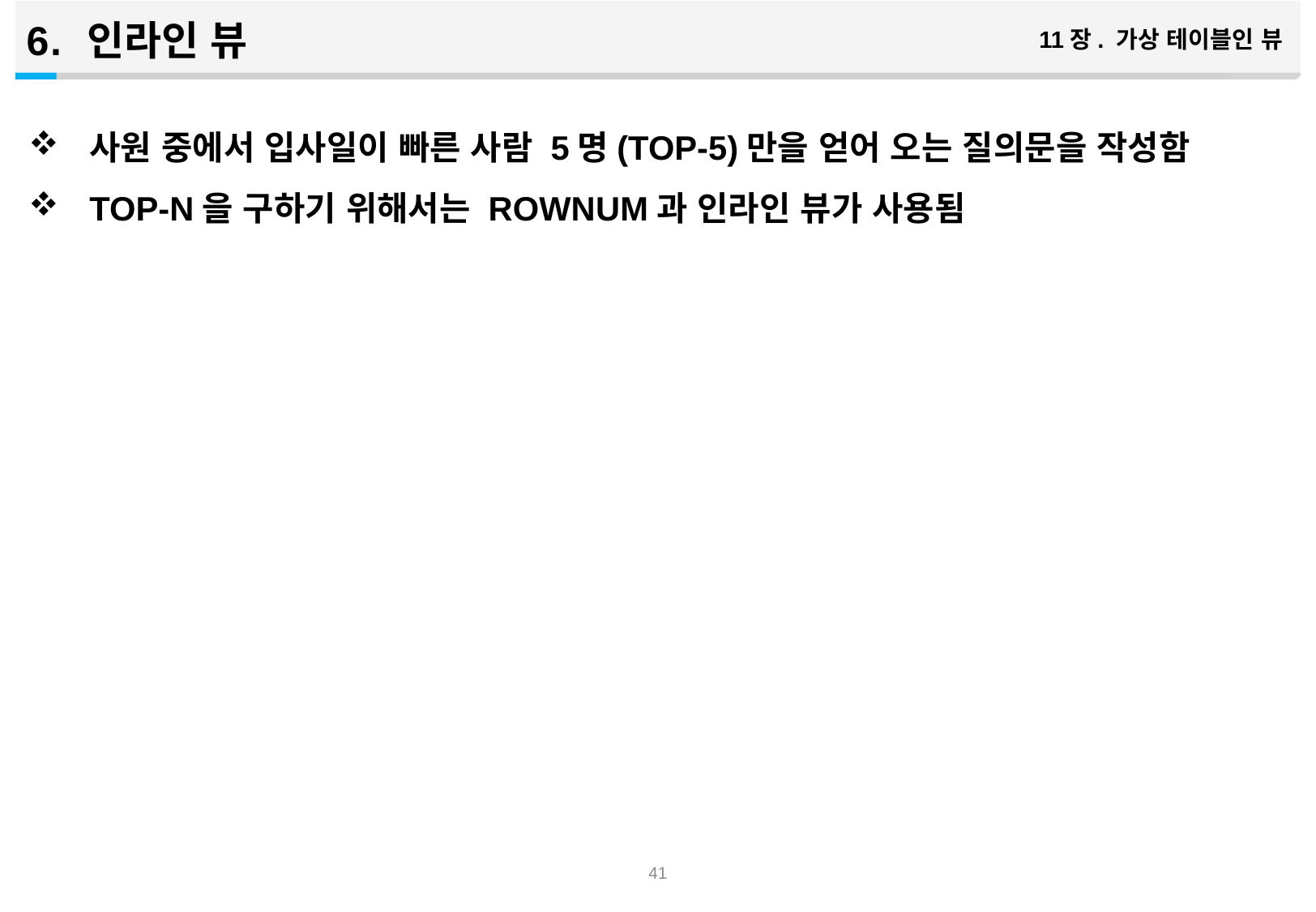

인라인 뷰
11장. 가상 테이블인 뷰
사원 중에서 입사일이 빠른 사람 5명(TOP-5)만을 얻어 오는 질의문을 작성함
TOP-N을 구하기 위해서는 ROWNUM과 인라인 뷰가 사용됨

41